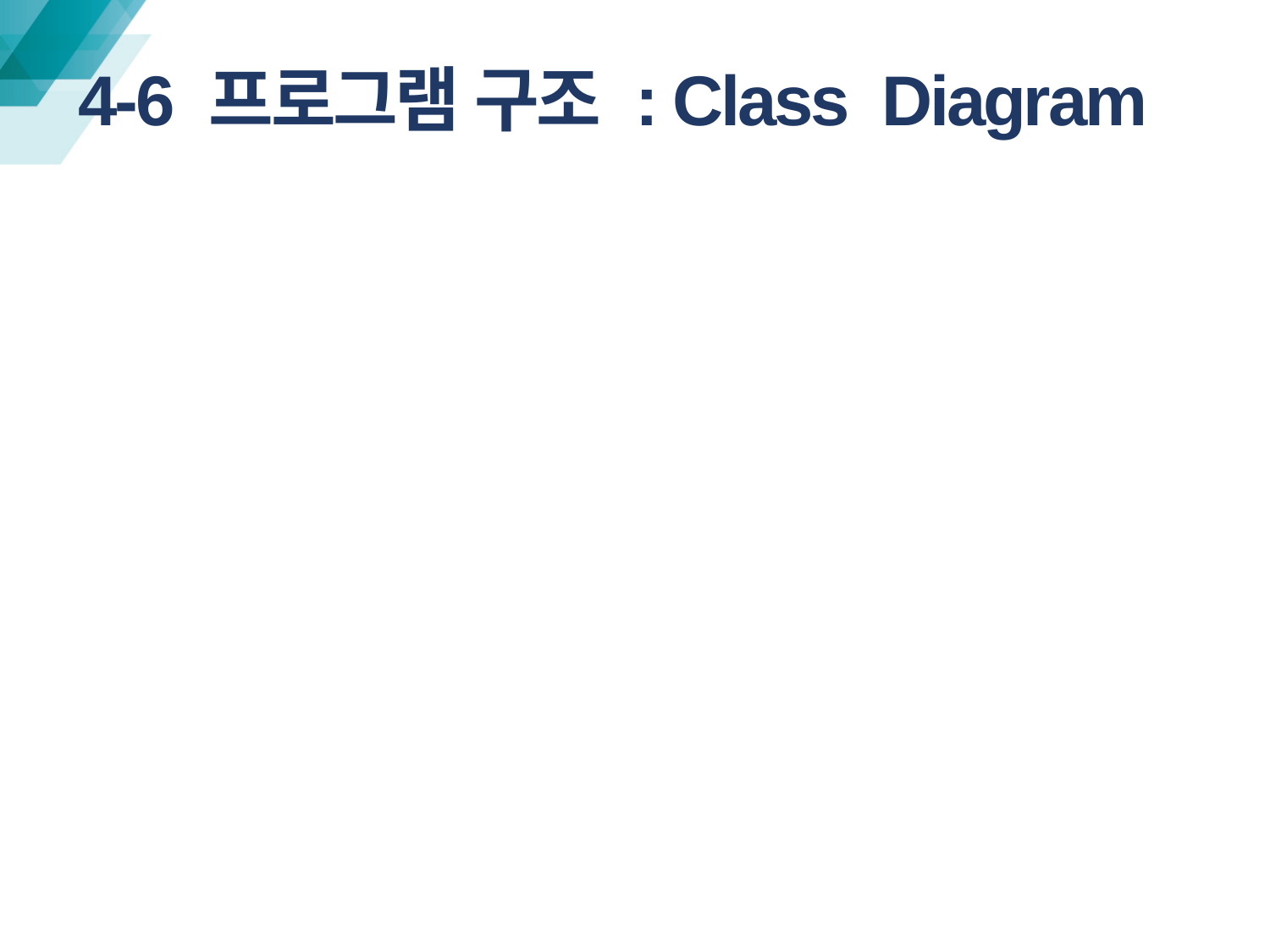

# 4-6 프로그램 구조 : Class  Diagram